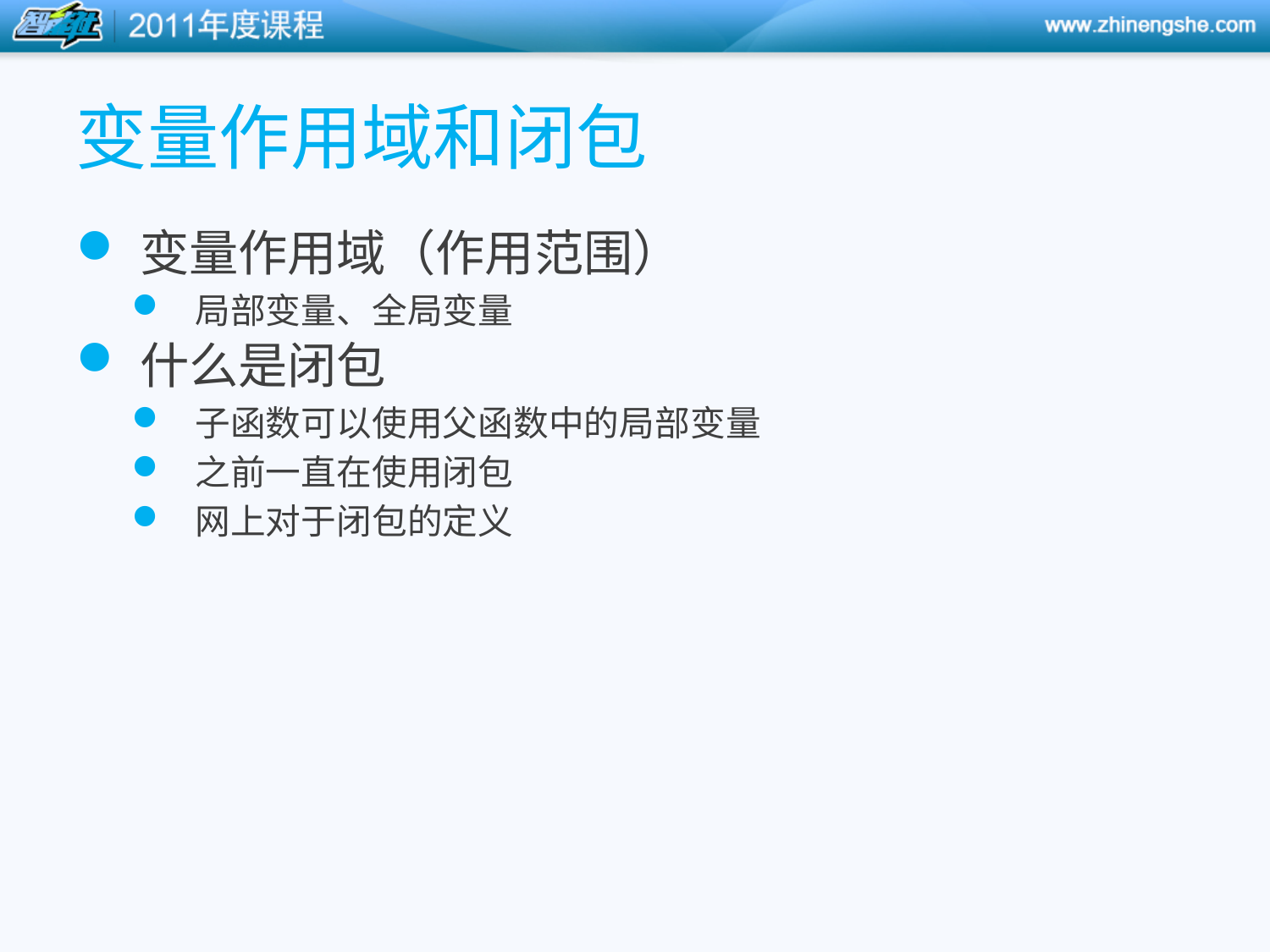

# 变量作用域和闭包
变量作用域（作用范围）
局部变量、全局变量
什么是闭包
子函数可以使用父函数中的局部变量
之前一直在使用闭包
网上对于闭包的定义